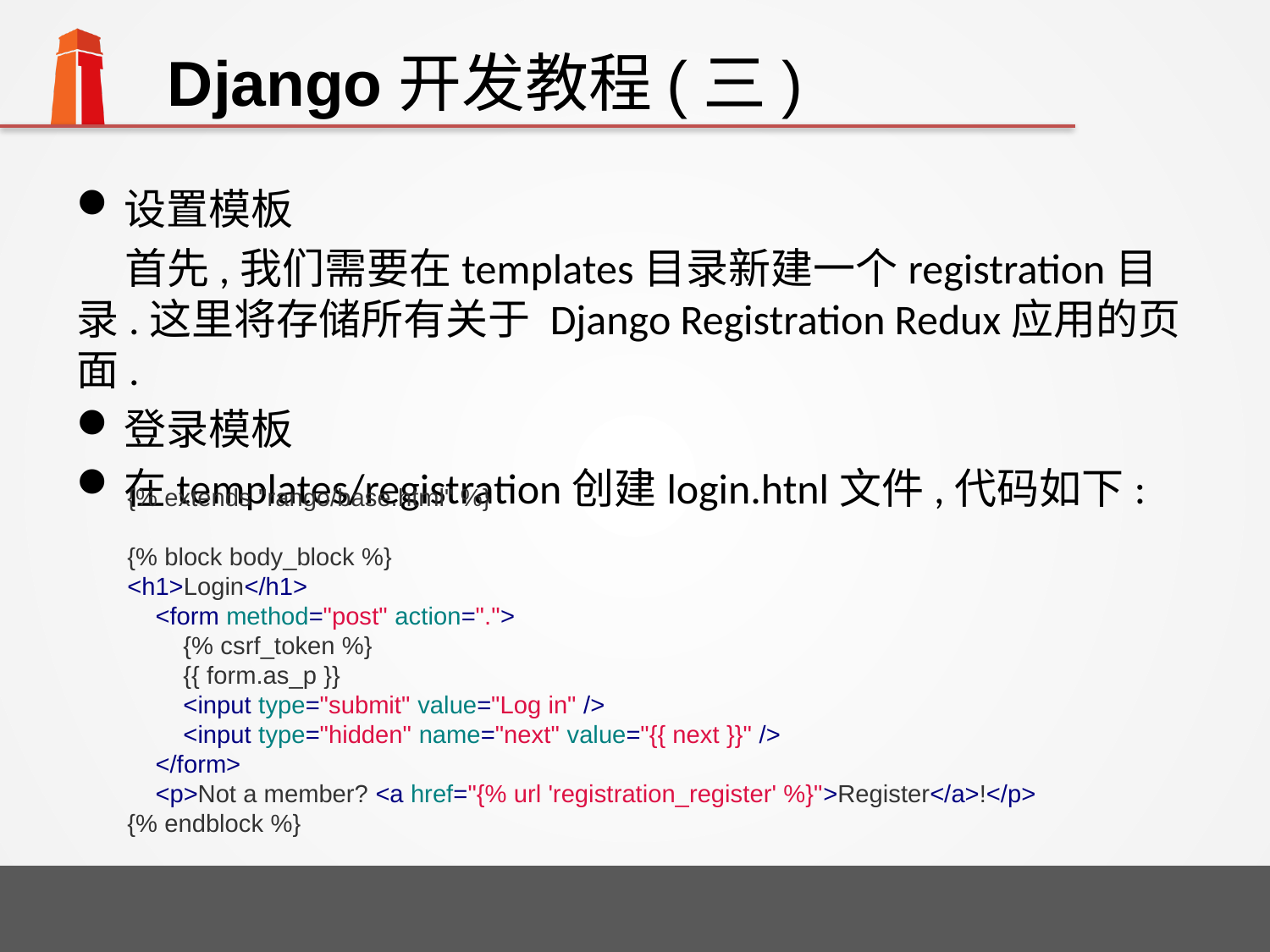

# Django开发教程(三)
设置模板
    首先,我们需要在templates目录新建一个registration目录.这里将存储所有关于 Django Registration Redux应用的页面.
登录模板
在templates/registration创建login.htnl文件,代码如下:
{% extends "rango/base.html" %}

{% block body_block %}
<h1>Login</h1>
    <form method="post" action=".">
        {% csrf_token %}
        {{ form.as_p }}
        <input type="submit" value="Log in" />
        <input type="hidden" name="next" value="{{ next }}" />
    </form>
    <p>Not a member? <a href="{% url 'registration_register' %}">Register</a>!</p>
{% endblock %}